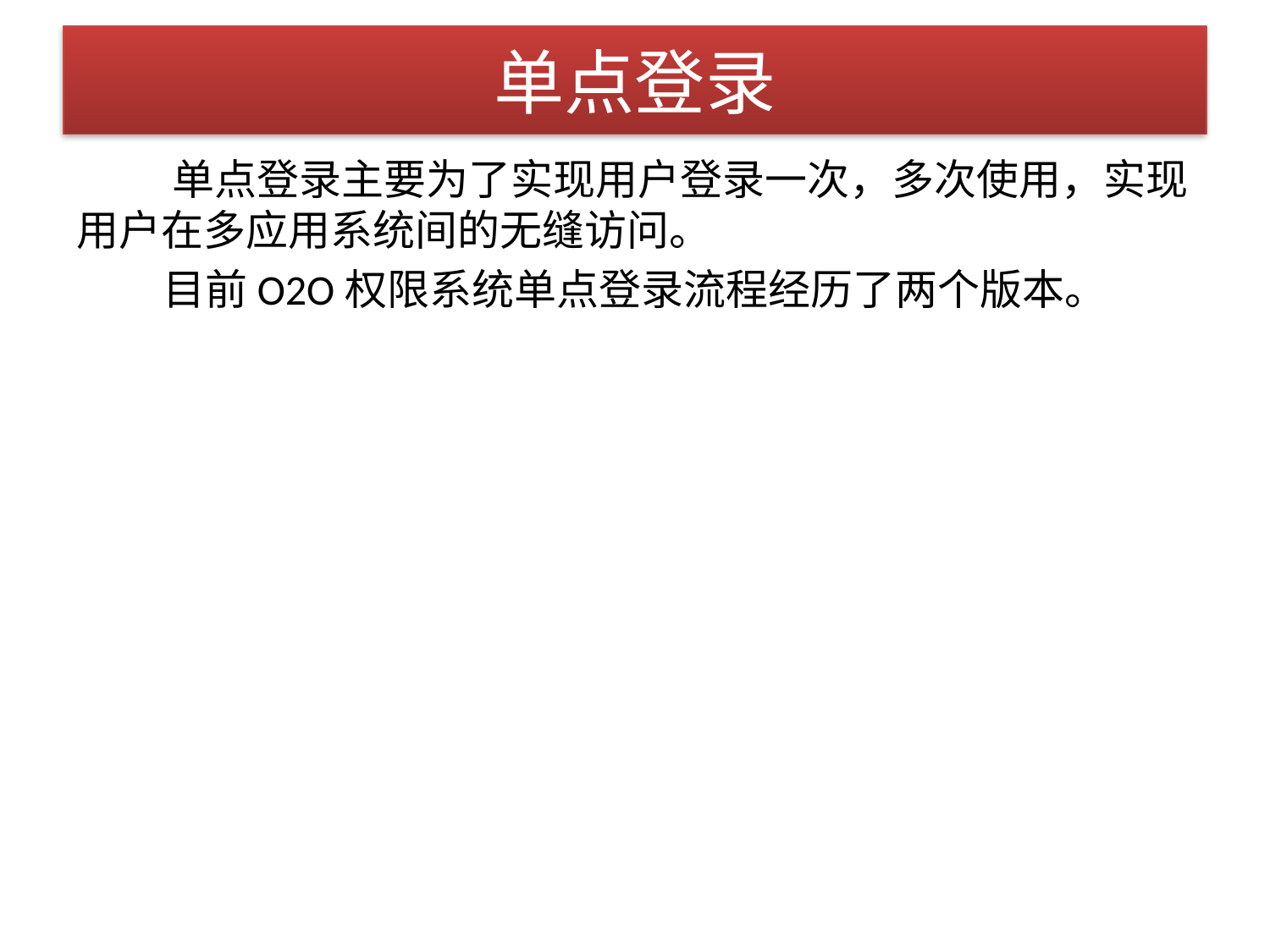

单点登录
#
         单点登录主要为了实现用户登录一次，多次使用，实现用户在多应用系统间的无缝访问。
        目前O2O权限系统单点登录流程经历了两个版本。